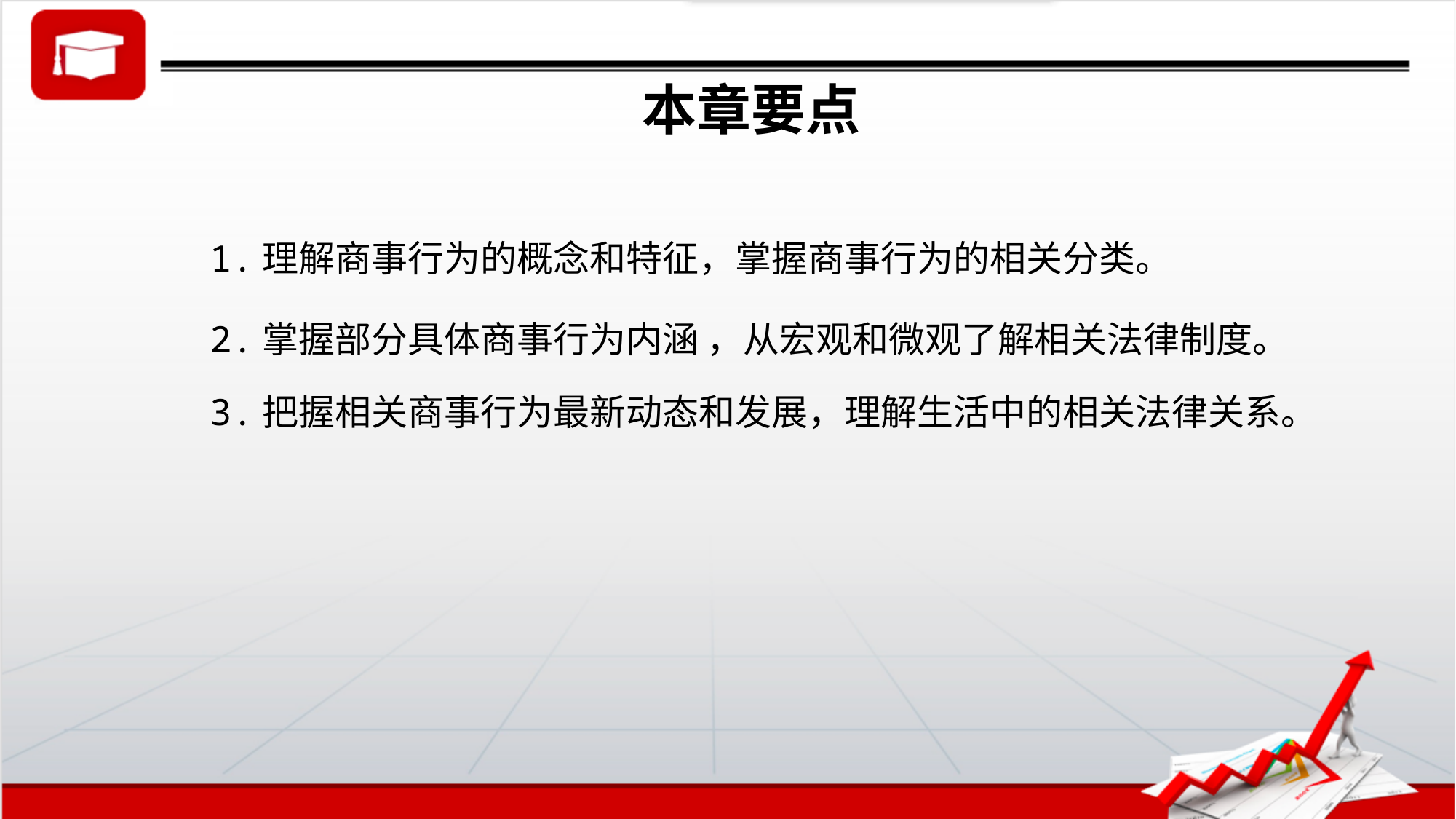

# 本章要点
1.理解商事行为的概念和特征，掌握商事行为的相关分类。
2.掌握部分具体商事行为内涵 ，从宏观和微观了解相关法律制度。
3.把握相关商事行为最新动态和发展，理解生活中的相关法律关系。